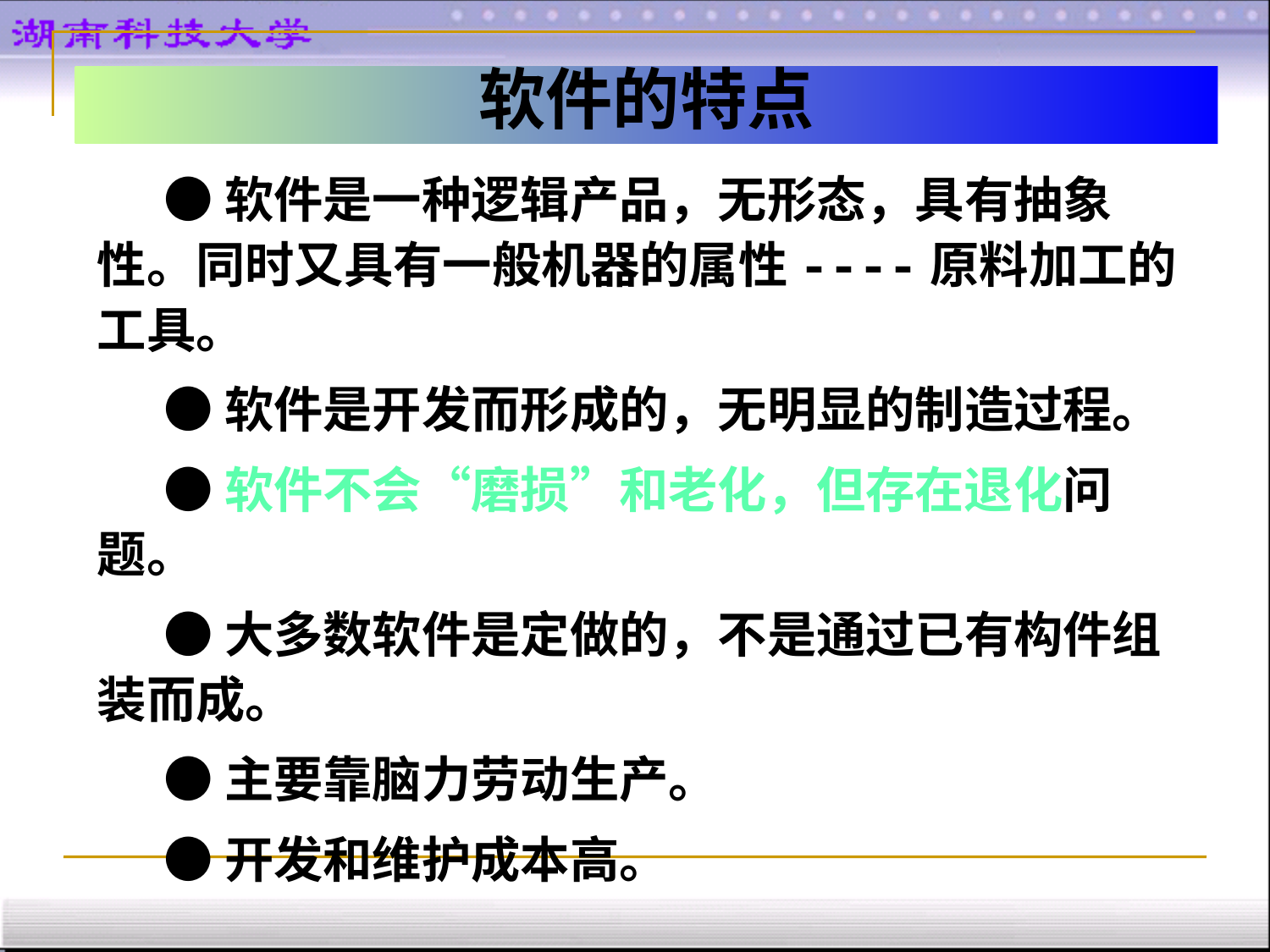

# 软件的特点
●软件是一种逻辑产品，无形态，具有抽象性。同时又具有一般机器的属性----原料加工的工具。
●软件是开发而形成的，无明显的制造过程。
●软件不会“磨损”和老化，但存在退化问题。
●大多数软件是定做的，不是通过已有构件组装而成。
●主要靠脑力劳动生产。
●开发和维护成本高。